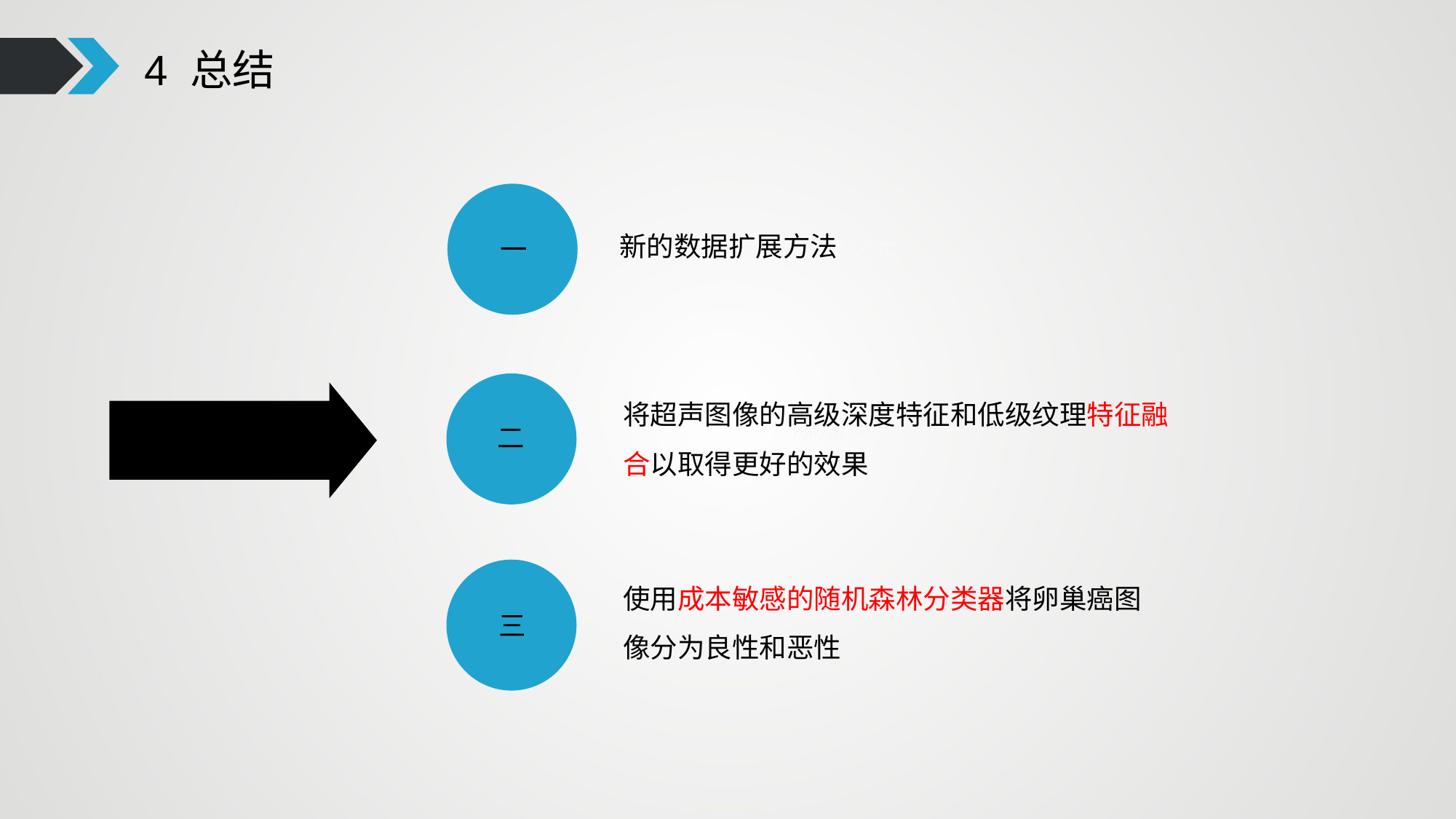

4 总结

新的数据扩展方法
一
添加文本

将超声图像的高级深度特征和低级纹理特征融合以取得更好的效果

添加文本
二

使用成本敏感的随机森林分类器将卵巢癌图像分为良性和恶性
添加文本
三